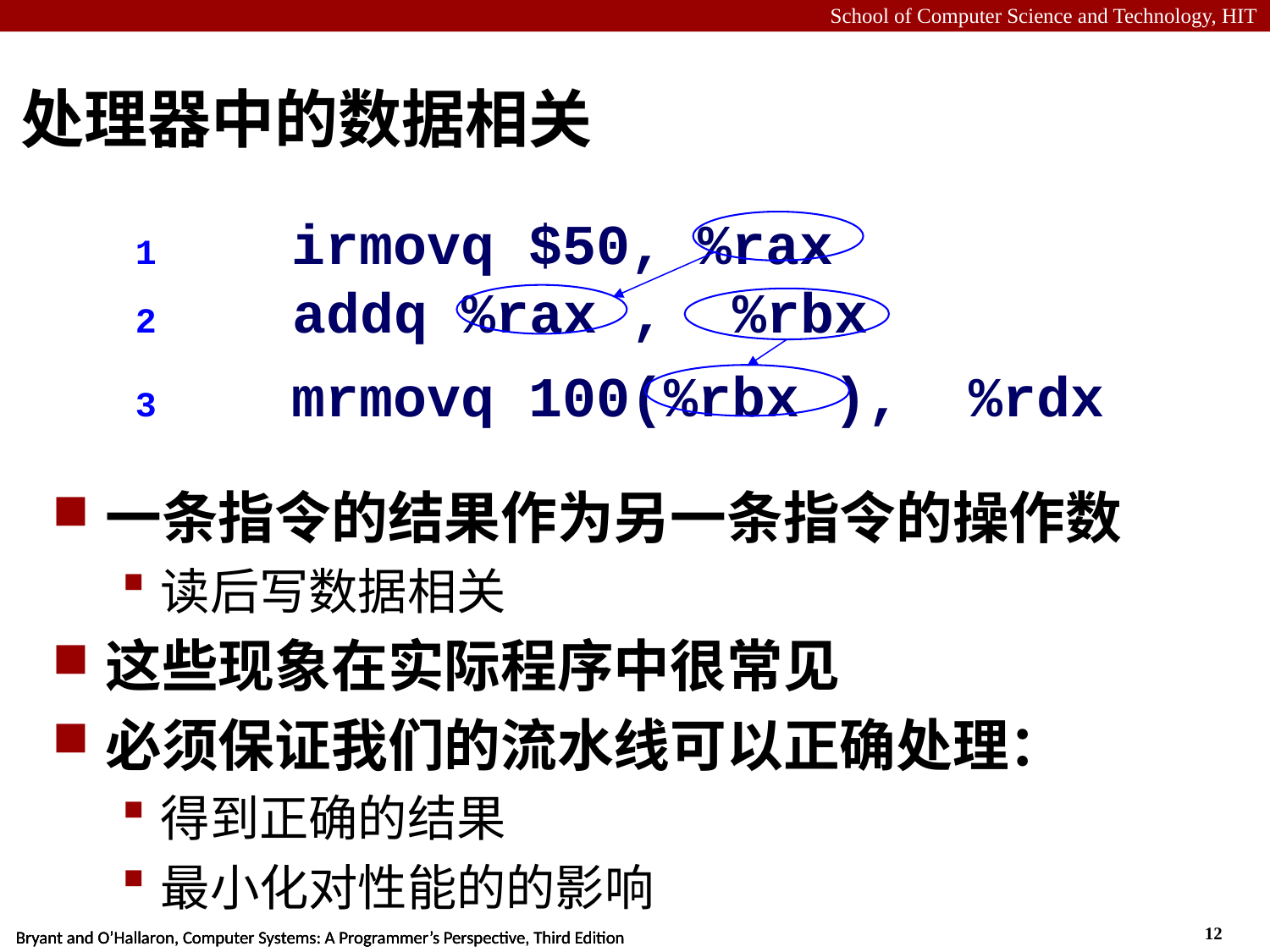

# 处理器中的数据相关

1    irmovq $50, %rax

2    addq %rax ,  %rbx
3    mrmovq 100(%rbx ),  %rdx
一条指令的结果作为另一条指令的操作数
读后写数据相关
这些现象在实际程序中很常见
必须保证我们的流水线可以正确处理：
得到正确的结果
最小化对性能的的影响